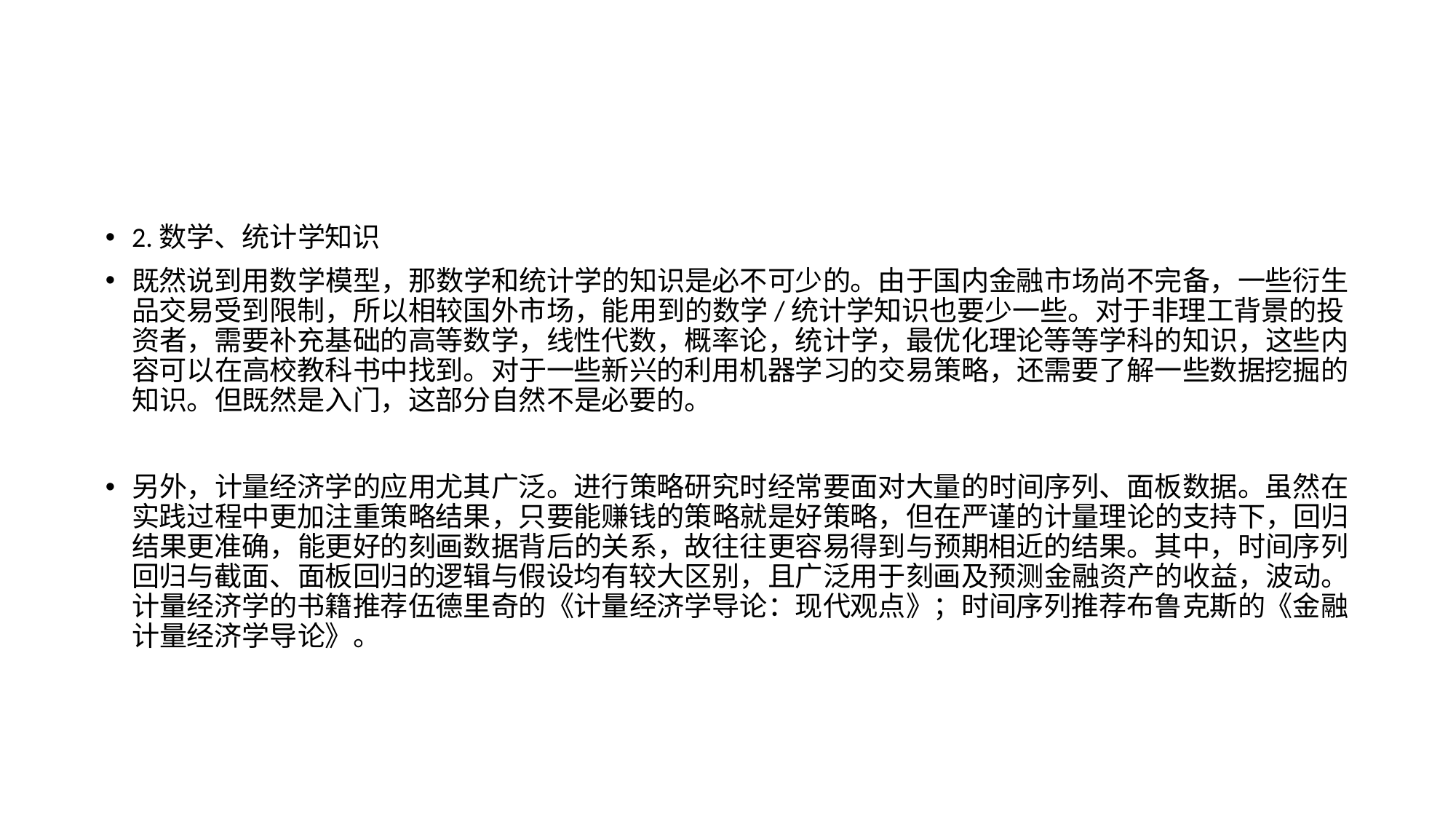

#
2.数学、统计学知识
既然说到用数学模型，那数学和统计学的知识是必不可少的。由于国内金融市场尚不完备，一些衍生品交易受到限制，所以相较国外市场，能用到的数学/统计学知识也要少一些。对于非理工背景的投资者，需要补充基础的高等数学，线性代数，概率论，统计学，最优化理论等等学科的知识，这些内容可以在高校教科书中找到。对于一些新兴的利用机器学习的交易策略，还需要了解一些数据挖掘的知识。但既然是入门，这部分自然不是必要的。

另外，计量经济学的应用尤其广泛。进行策略研究时经常要面对大量的时间序列、面板数据。虽然在实践过程中更加注重策略结果，只要能赚钱的策略就是好策略，但在严谨的计量理论的支持下，回归结果更准确，能更好的刻画数据背后的关系，故往往更容易得到与预期相近的结果。其中，时间序列回归与截面、面板回归的逻辑与假设均有较大区别，且广泛用于刻画及预测金融资产的收益，波动。计量经济学的书籍推荐伍德里奇的《计量经济学导论：现代观点》；时间序列推荐布鲁克斯的《金融计量经济学导论》。